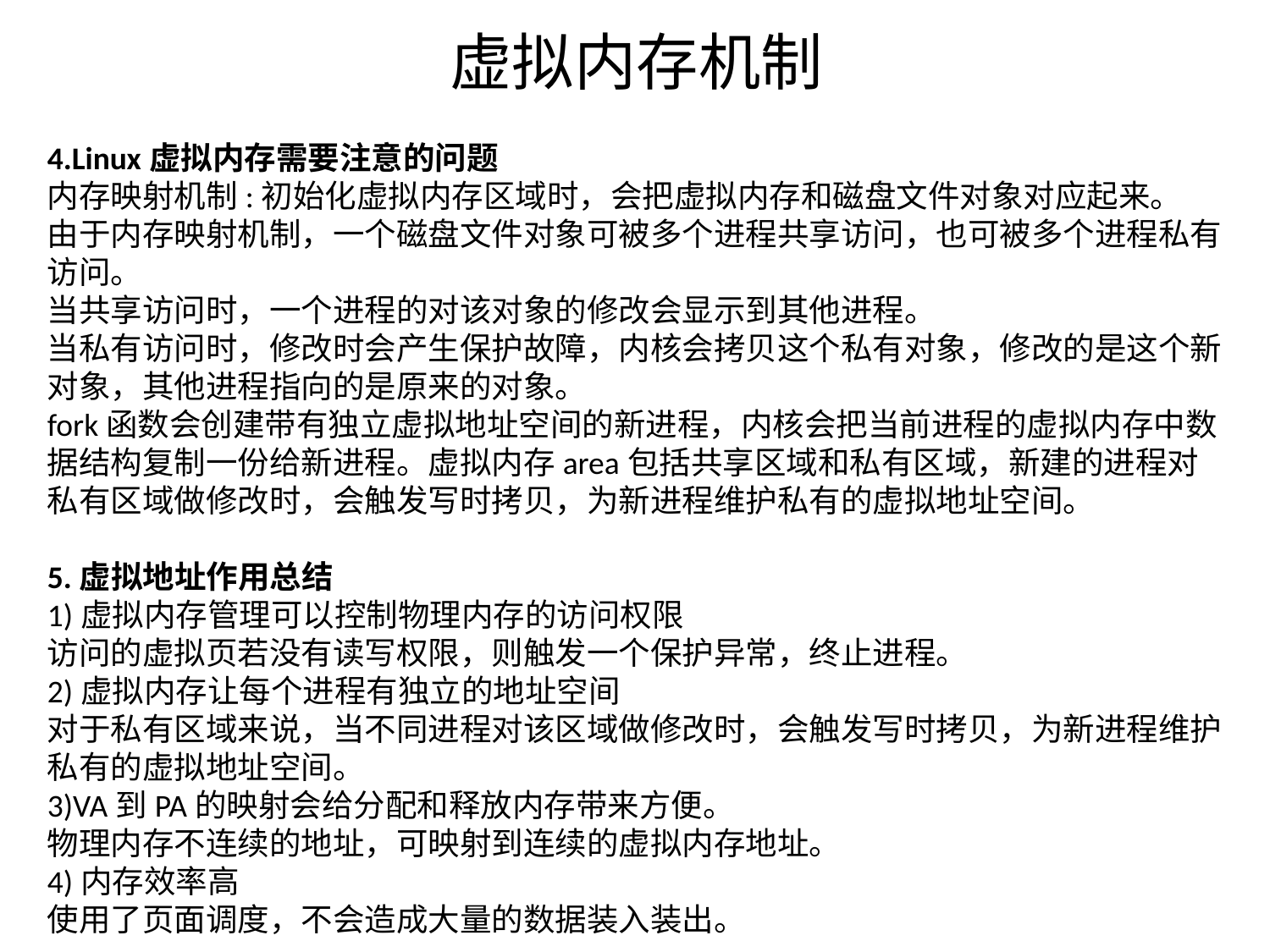

# 虚拟内存机制
4.Linux虚拟内存需要注意的问题
内存映射机制:初始化虚拟内存区域时，会把虚拟内存和磁盘文件对象对应起来。
由于内存映射机制，一个磁盘文件对象可被多个进程共享访问，也可被多个进程私有访问。
当共享访问时，一个进程的对该对象的修改会显示到其他进程。
当私有访问时，修改时会产生保护故障，内核会拷贝这个私有对象，修改的是这个新对象，其他进程指向的是原来的对象。
fork函数会创建带有独立虚拟地址空间的新进程，内核会把当前进程的虚拟内存中数据结构复制一份给新进程。虚拟内存area包括共享区域和私有区域，新建的进程对私有区域做修改时，会触发写时拷贝，为新进程维护私有的虚拟地址空间。

5.虚拟地址作用总结
1)虚拟内存管理可以控制物理内存的访问权限 
访问的虚拟页若没有读写权限，则触发一个保护异常，终止进程。
2)虚拟内存让每个进程有独立的地址空间
对于私有区域来说，当不同进程对该区域做修改时，会触发写时拷贝，为新进程维护私有的虚拟地址空间。
3)VA到PA的映射会给分配和释放内存带来方便。
物理内存不连续的地址，可映射到连续的虚拟内存地址。
4)内存效率高
使用了页面调度，不会造成大量的数据装入装出。